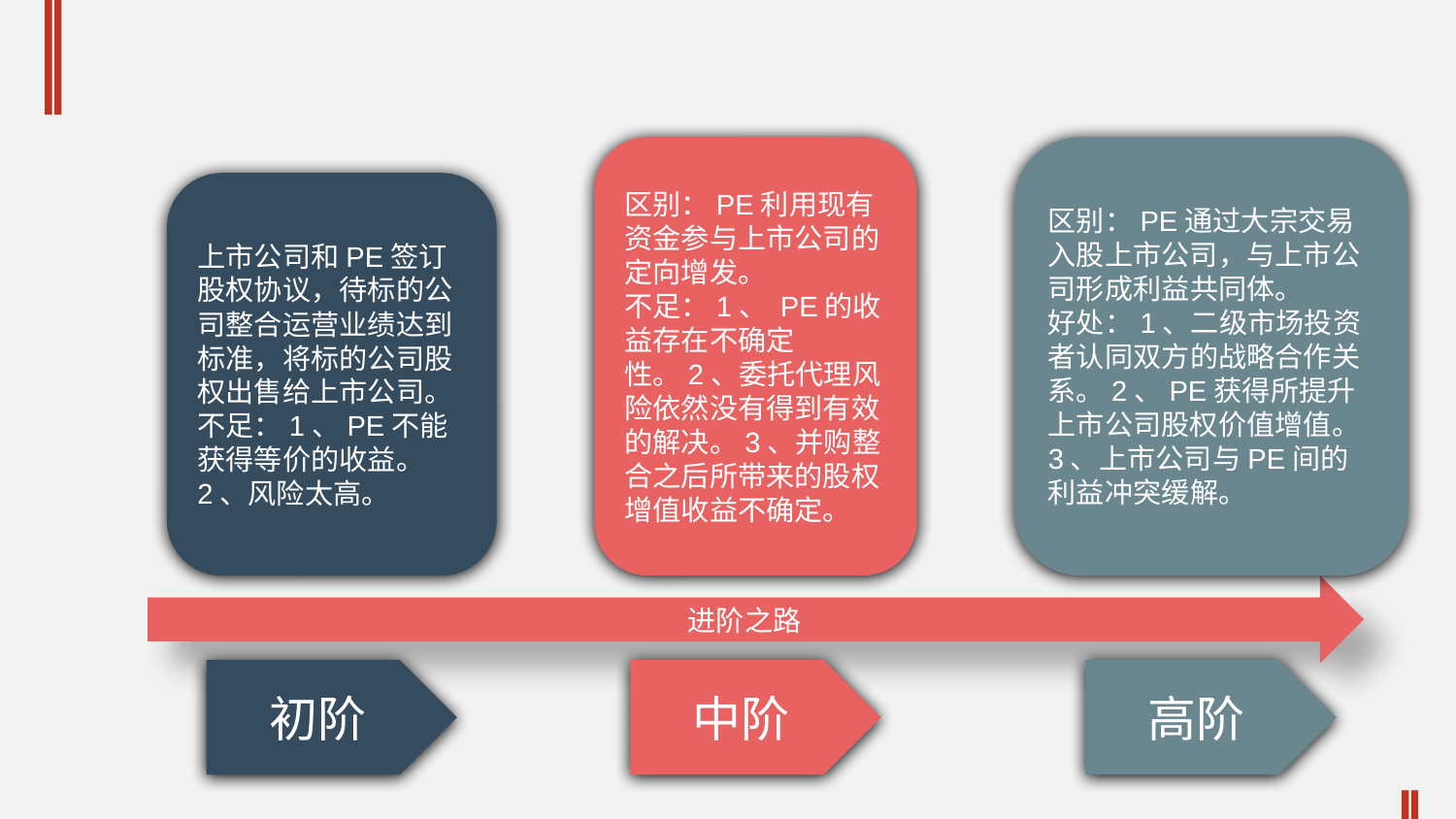

区别：PE利用现有资金参与上市公司的定向增发。
不足：1、 PE的收益存在不确定性。2、委托代理风险依然没有得到有效的解决。3、并购整合之后所带来的股权增值收益不确定。

区别：PE通过大宗交易入股上市公司，与上市公司形成利益共同体。
好处：1、二级市场投资者认同双方的战略合作关系。2、PE获得所提升上市公司股权价值增值。3、上市公司与PE间的利益冲突缓解。

上市公司和PE签订股权协议，待标的公司整合运营业绩达到标准，将标的公司股权出售给上市公司。
不足：1、PE不能获得等价的收益。
2、风险太高。
进阶之路
初阶
中阶
高阶